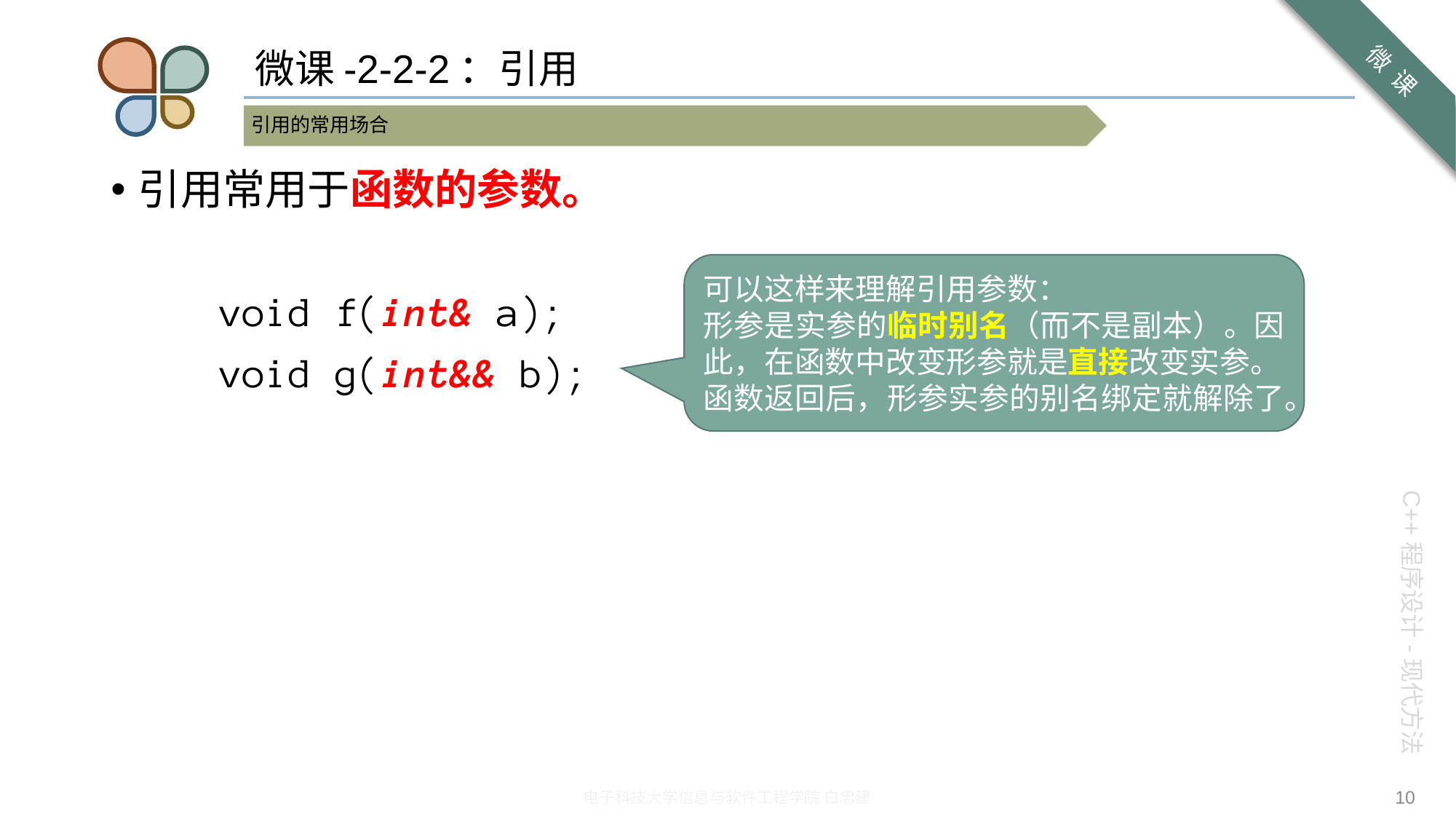

# 微课-2-2-2：引用
引用的常用场合
引用常用于函数的参数。

	void f(int& a);
	void g(int&& b);

可以这样来理解引用参数：
形参是实参的临时别名（而不是副本）。因此，在函数中改变形参就是直接改变实参。
函数返回后，形参实参的别名绑定就解除了。
10